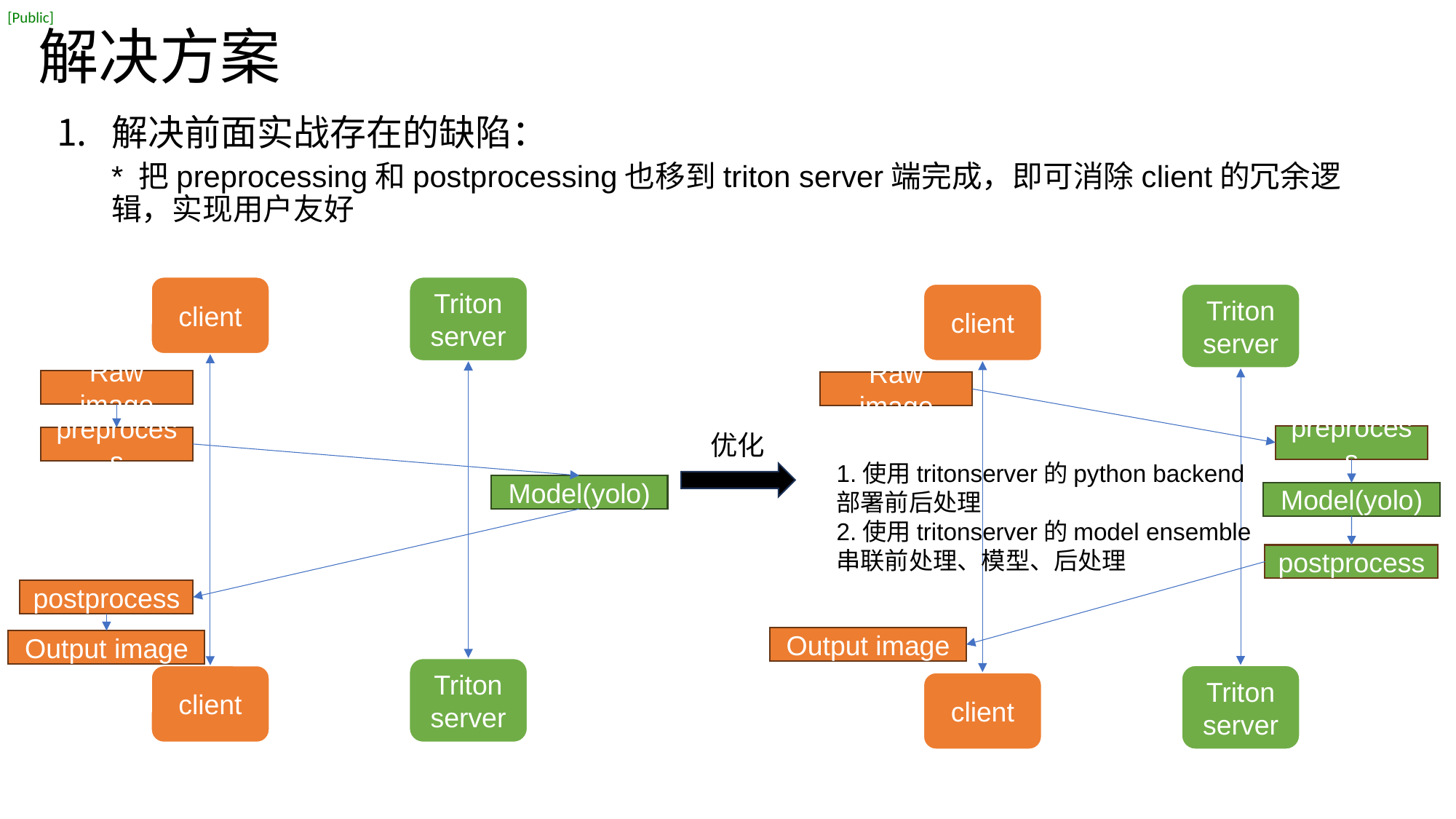

# 解决方案
解决前面实战存在的缺陷：
* 把preprocessing和postprocessing也移到triton server端完成，即可消除client的冗余逻辑，实现用户友好
client
Triton server
preprocess
Model(yolo)
postprocess
Triton server
client
Raw image
Output image
client
Triton server
preprocess
Model(yolo)
postprocess
Triton server
client
Raw image
Output image
优化
1.使用tritonserver的python backend
部署前后处理
2.使用tritonserver的model ensemble
串联前处理、模型、后处理